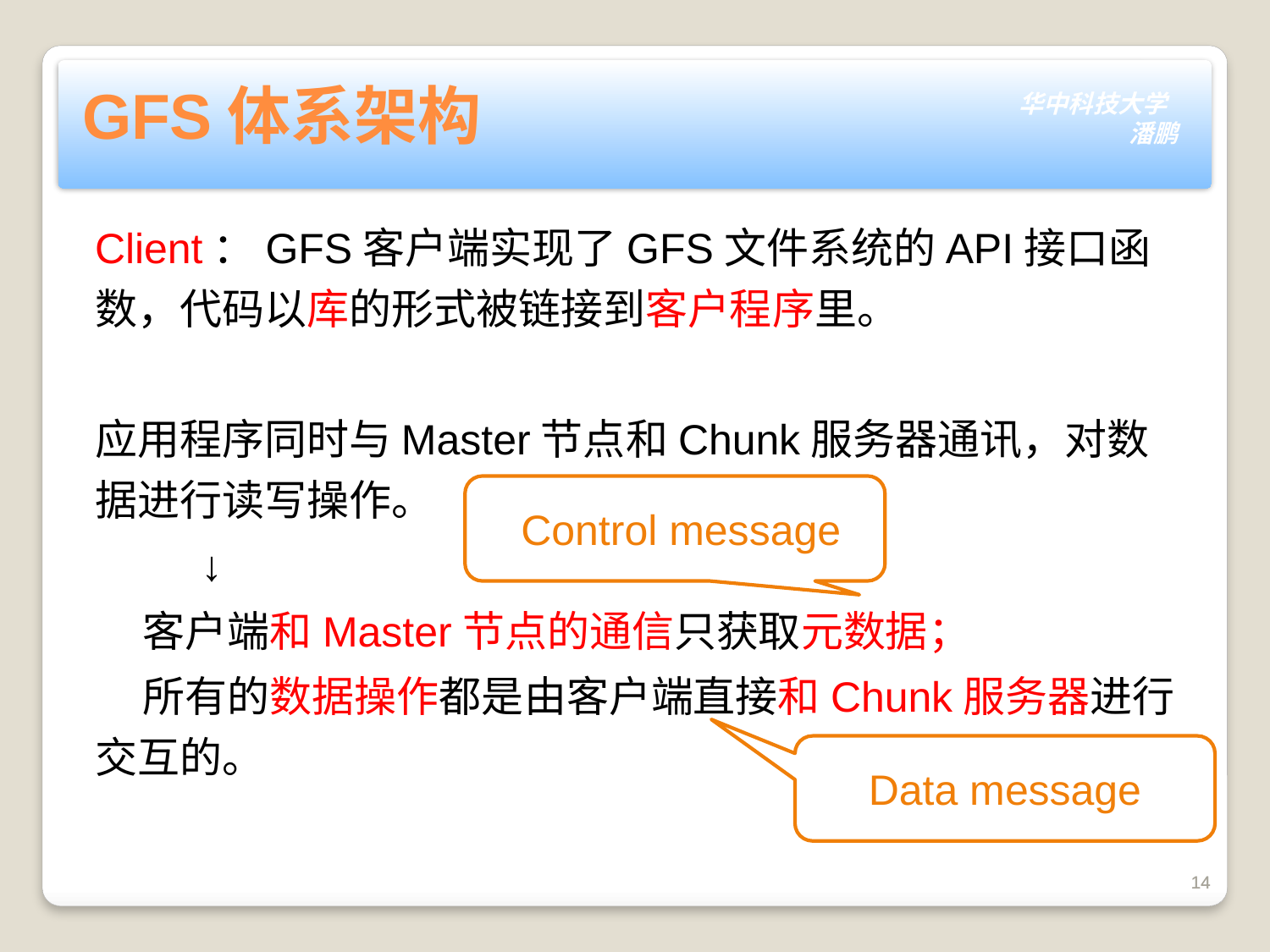

GFS体系架构
Client：GFS客户端实现了GFS文件系统的API接口函数，代码以库的形式被链接到客户程序里。

应用程序同时与Master节点和Chunk服务器通讯，对数据进行读写操作。
         ↓
    客户端和Master节点的通信只获取元数据；
    所有的数据操作都是由客户端直接和Chunk服务器进行交互的。
 Control message
Data message
14
14